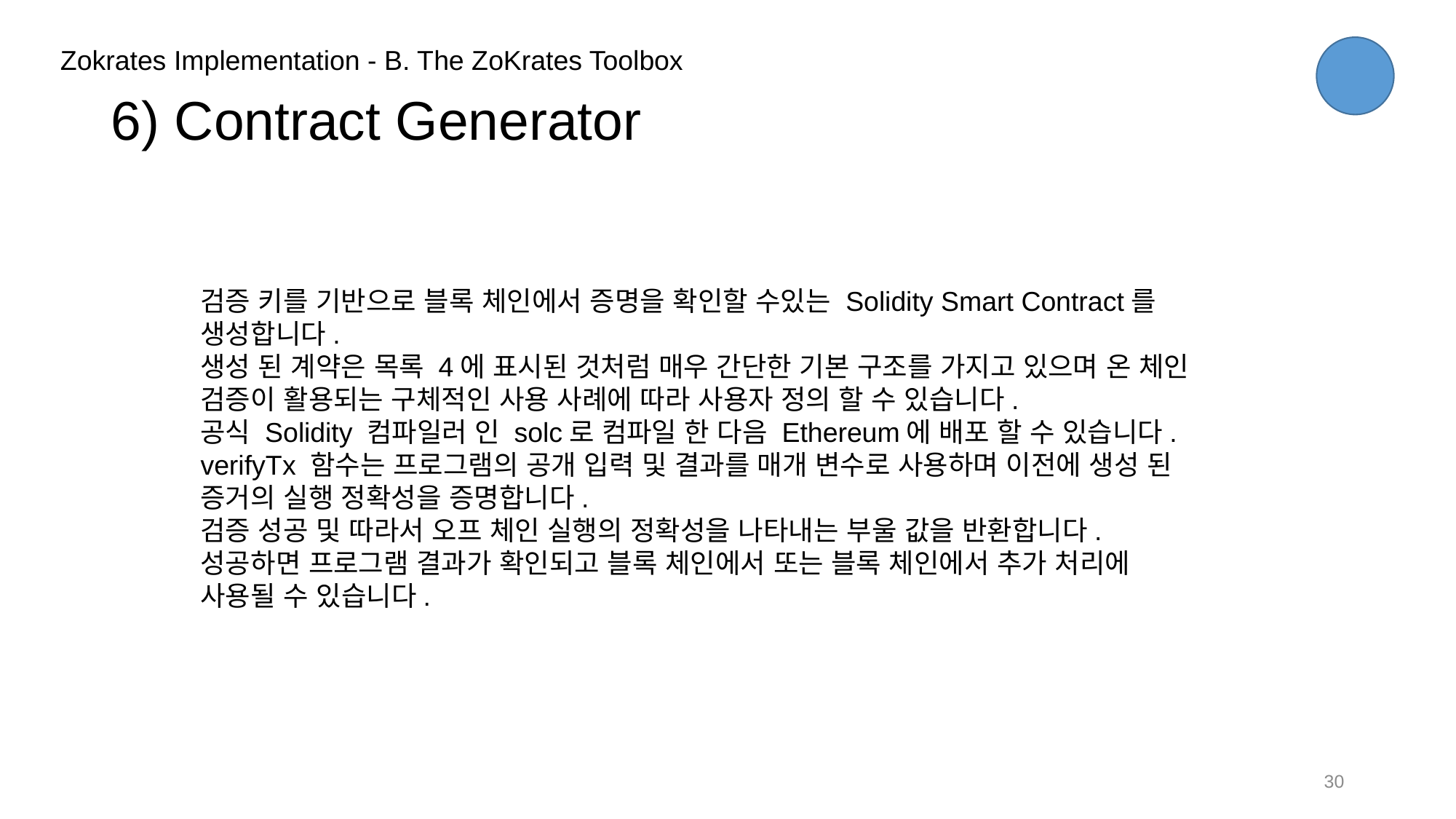

Zokrates Implementation - B. The ZoKrates Toolbox

# 6) Contract Generator
검증 키를 기반으로 블록 체인에서 증명을 확인할 수있는 Solidity Smart Contract를 생성합니다.
생성 된 계약은 목록 4에 표시된 것처럼 매우 간단한 기본 구조를 가지고 있으며 온 체인 검증이 활용되는 구체적인 사용 사례에 따라 사용자 정의 할 수 있습니다.
공식 Solidity 컴파일러 인 solc로 컴파일 한 다음 Ethereum에 배포 할 수 있습니다.
verifyTx 함수는 프로그램의 공개 입력 및 결과를 매개 변수로 사용하며 이전에 생성 된 증거의 실행 정확성을 증명합니다.
검증 성공 및 따라서 오프 체인 실행의 정확성을 나타내는 부울 값을 반환합니다.
성공하면 프로그램 결과가 확인되고 블록 체인에서 또는 블록 체인에서 추가 처리에 사용될 수 있습니다.
30